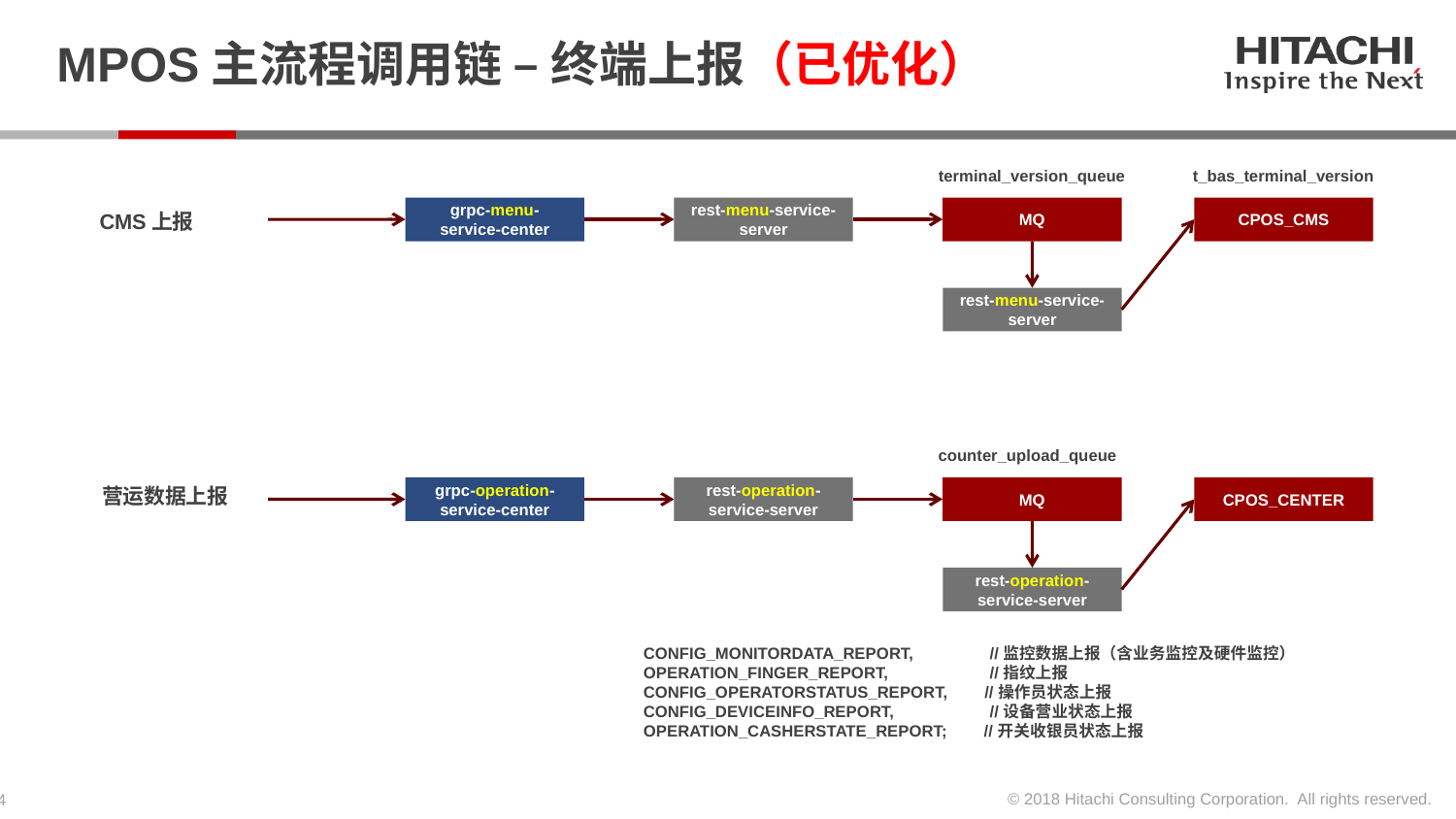

# MPOS主流程调用链 – 终端上报（已优化）
terminal_version_queue
t_bas_terminal_version
grpc-menu-service-center
rest-menu-service-server
MQ
CPOS_CMS
CMS上报
rest-menu-service-server
counter_upload_queue
营运数据上报
grpc-operation-service-center
rest-operation-service-server
MQ
CPOS_CENTER
rest-operation-service-server
CONFIG_MONITORDATA_REPORT,	            //监控数据上报（含业务监控及硬件监控）
OPERATION_FINGER_REPORT,	            //指纹上报
CONFIG_OPERATORSTATUS_REPORT,        //操作员状态上报
CONFIG_DEVICEINFO_REPORT,	            //设备营业状态上报
OPERATION_CASHERSTATE_REPORT;        //开关收银员状态上报